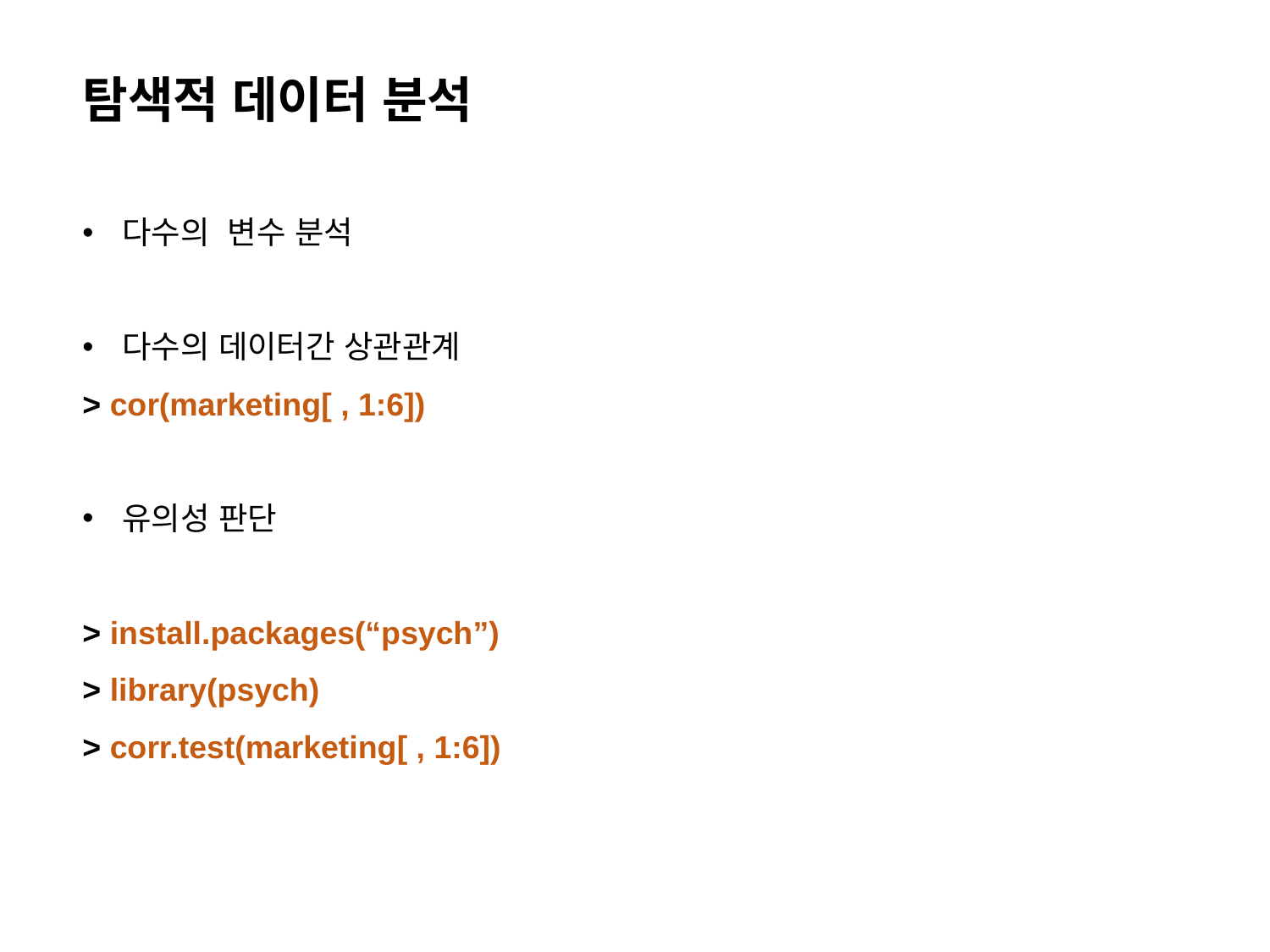

탐색적 데이터 분석
다수의  변수 분석

다수의 데이터간 상관관계
> cor(marketing[ , 1:6])

유의성 판단

> install.packages(“psych”)
> library(psych)
> corr.test(marketing[ , 1:6])